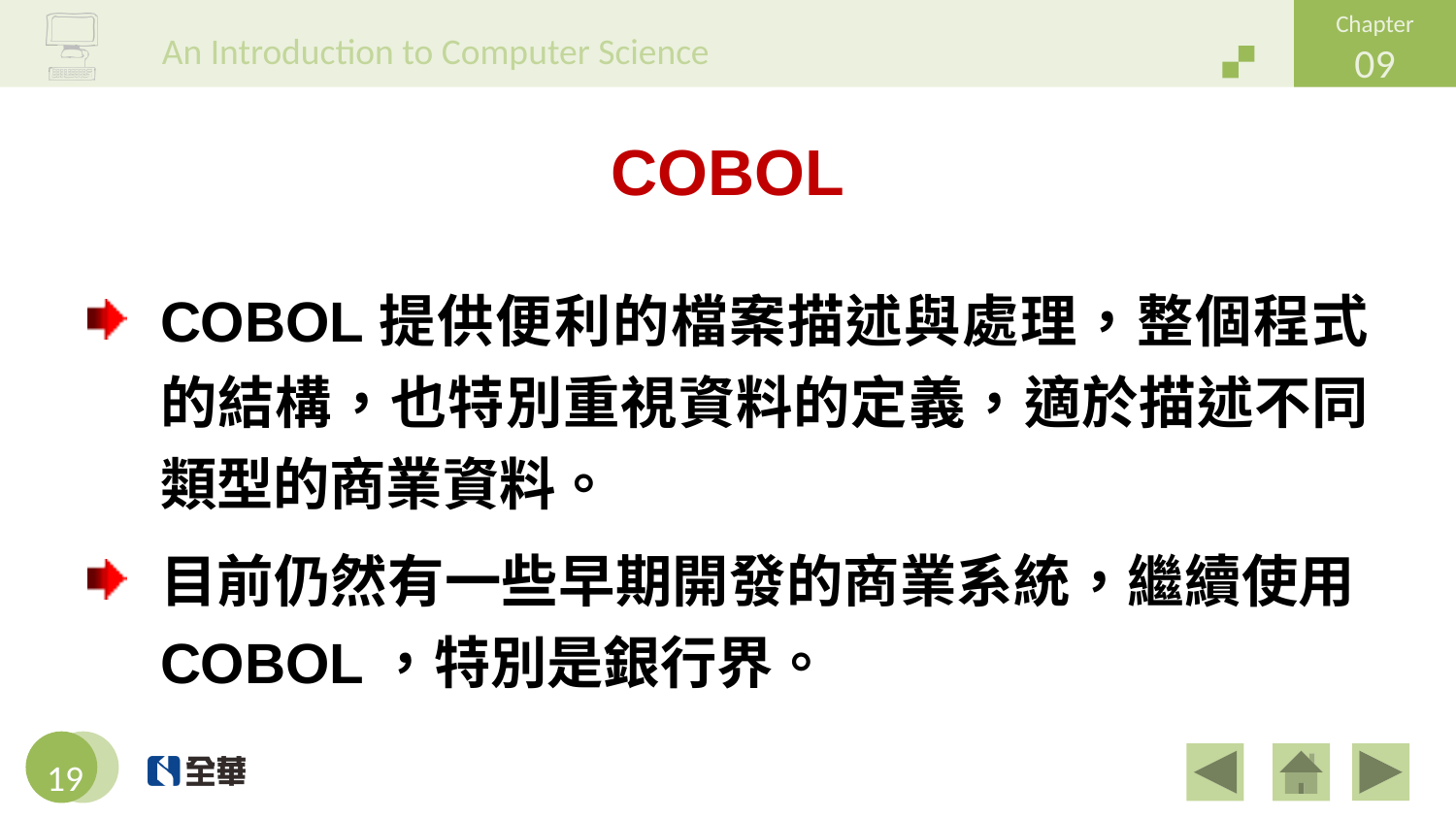

# COBOL
COBOL提供便利的檔案描述與處理，整個程式的結構，也特別重視資料的定義，適於描述不同類型的商業資料。
目前仍然有一些早期開發的商業系統，繼續使用COBOL，特別是銀行界。